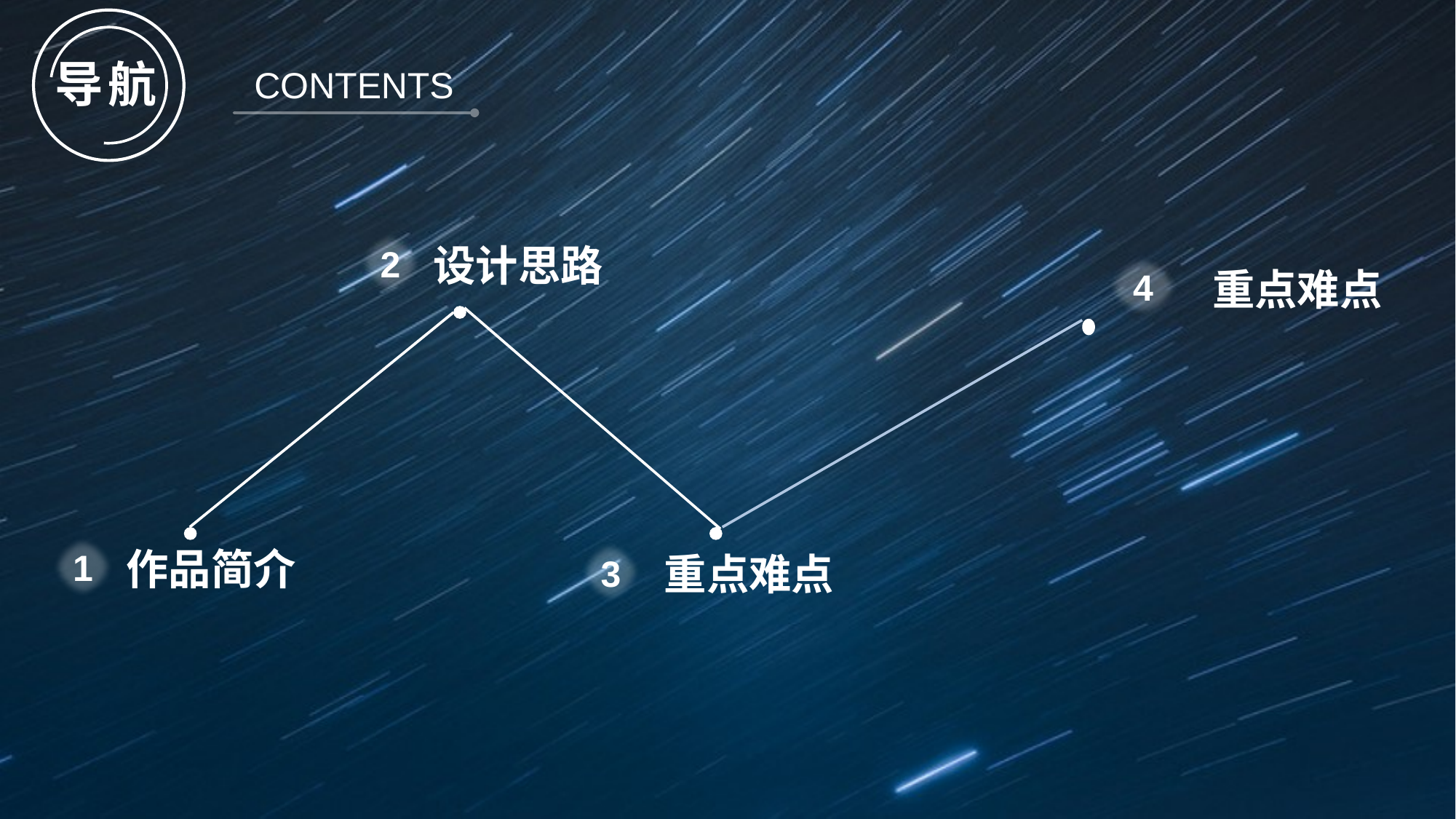

导航
CONTENTS
2
设计思路
4
重点难点

1
作品简介
3
重点难点